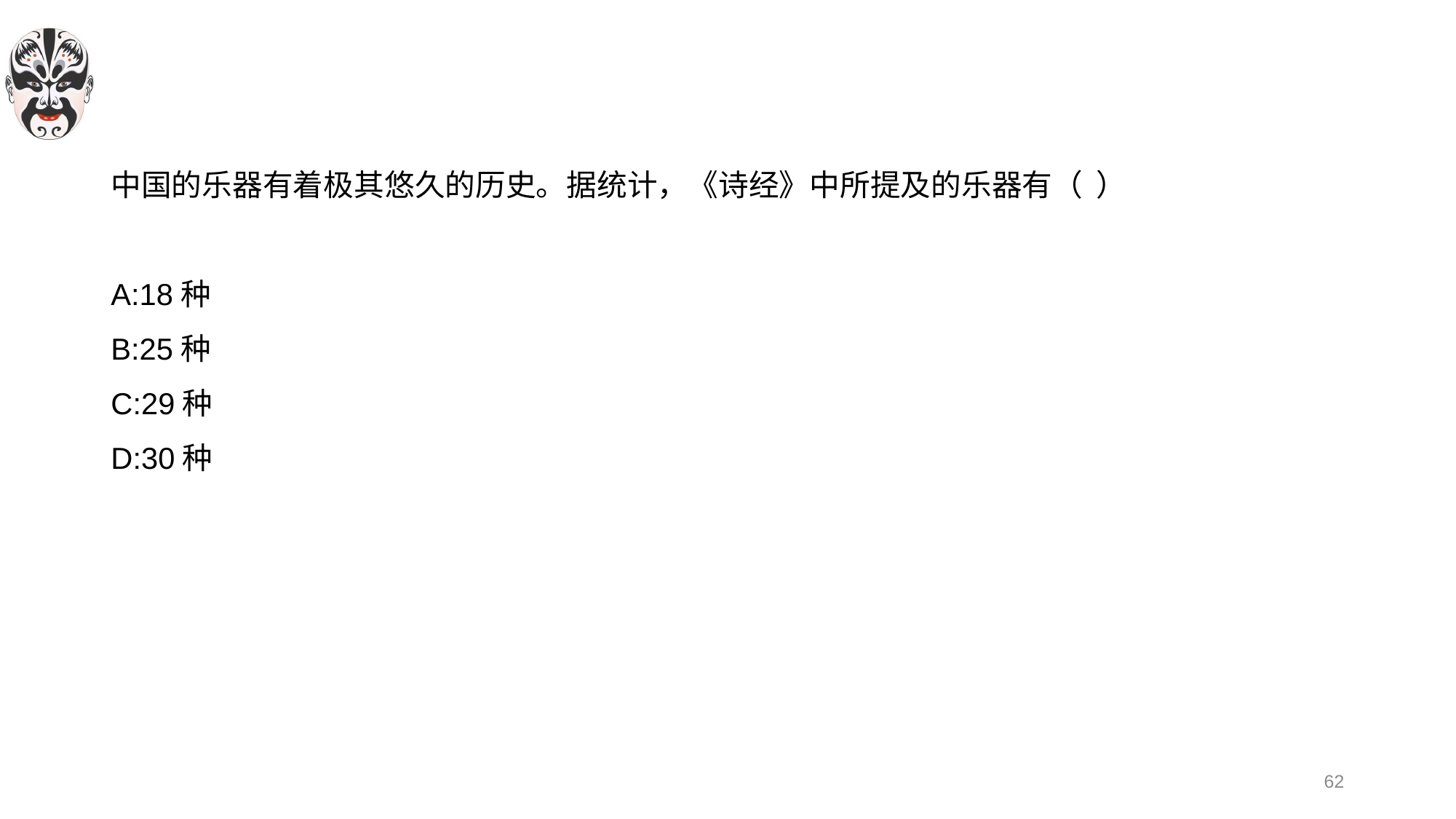

#
中国的乐器有着极其悠久的历史。据统计，《诗经》中所提及的乐器有（  ）

A:18种
B:25种
C:29种
D:30种

62